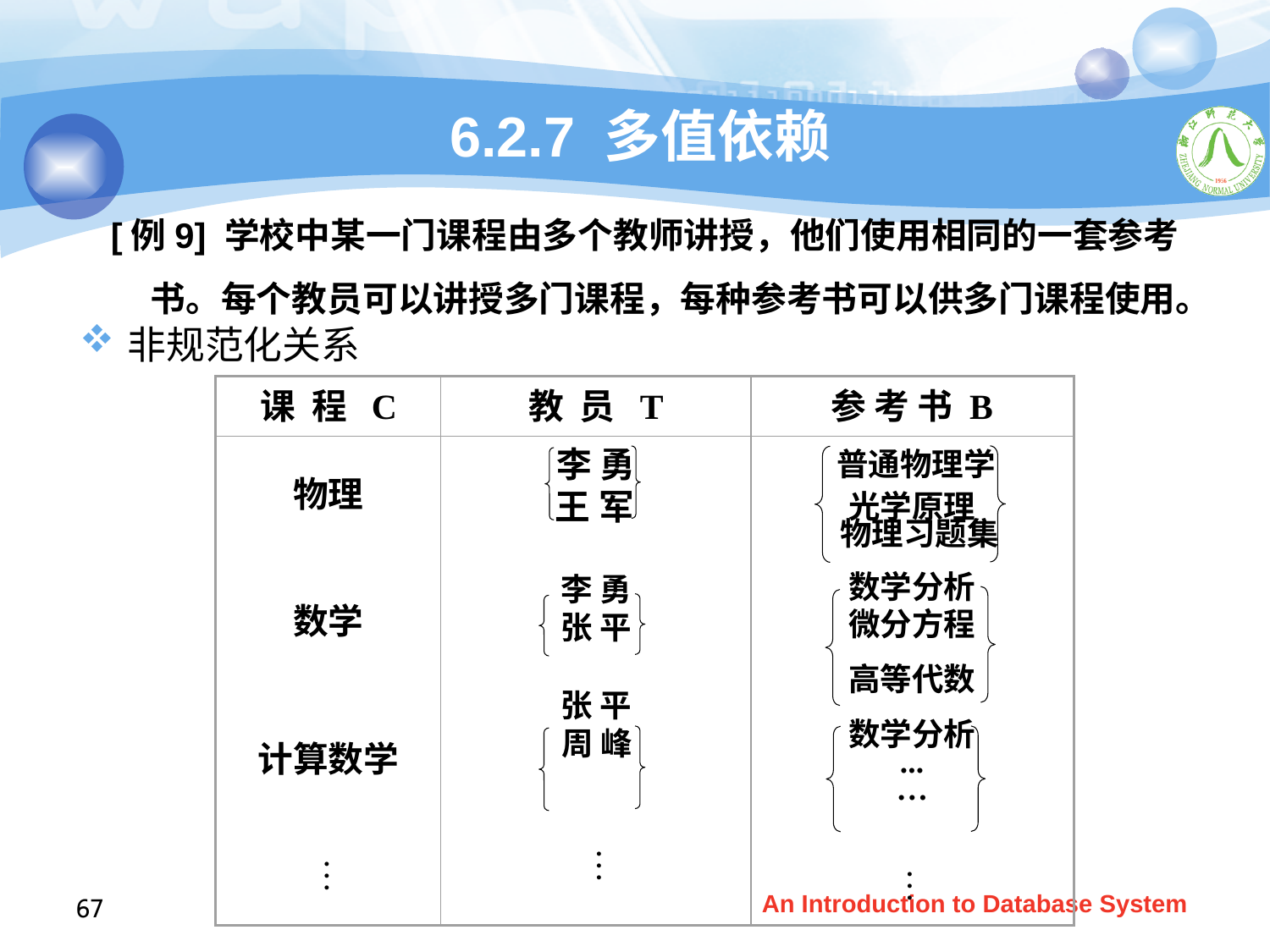

# 6.2.7 多值依赖
[例9] 学校中某一门课程由多个教师讲授，他们使用相同的一套参考书。每个教员可以讲授多门课程，每种参考书可以供多门课程使用。
非规范化关系

课  程  C

教  员  T

参 考 书 B
  普通物理学
光学原理
 物理习题集
数学分析
微分方程

高等代数
数学分析
...
…

物理
数学

计算数学

李 勇
王 军

李 勇
张 平

张 平
   周 峰

…

…

…
67
An Introduction to Database System